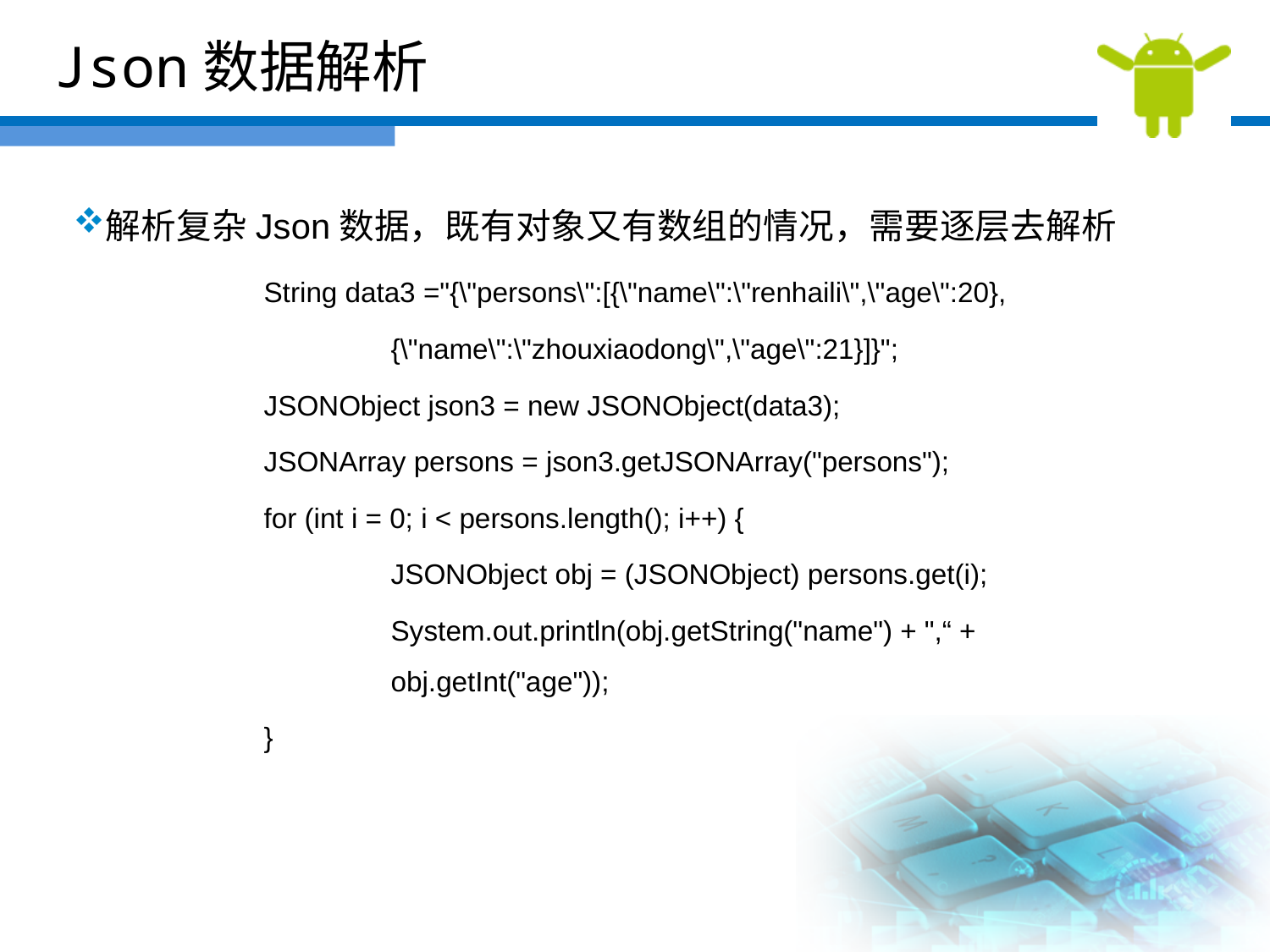

Json数据解析
解析复杂Json数据，既有对象又有数组的情况，需要逐层去解析
	String data3 ="{\"persons\":[{\"name\":\"renhaili\",\"age\":20},
		{\"name\":\"zhouxiaodong\",\"age\":21}]}";
	JSONObject json3 = new JSONObject(data3);
	JSONArray persons = json3.getJSONArray("persons");
	for (int i = 0; i < persons.length(); i++) {
		JSONObject obj = (JSONObject) persons.get(i);
		System.out.println(obj.getString("name") + ",“ + 				obj.getInt("age"));
	}